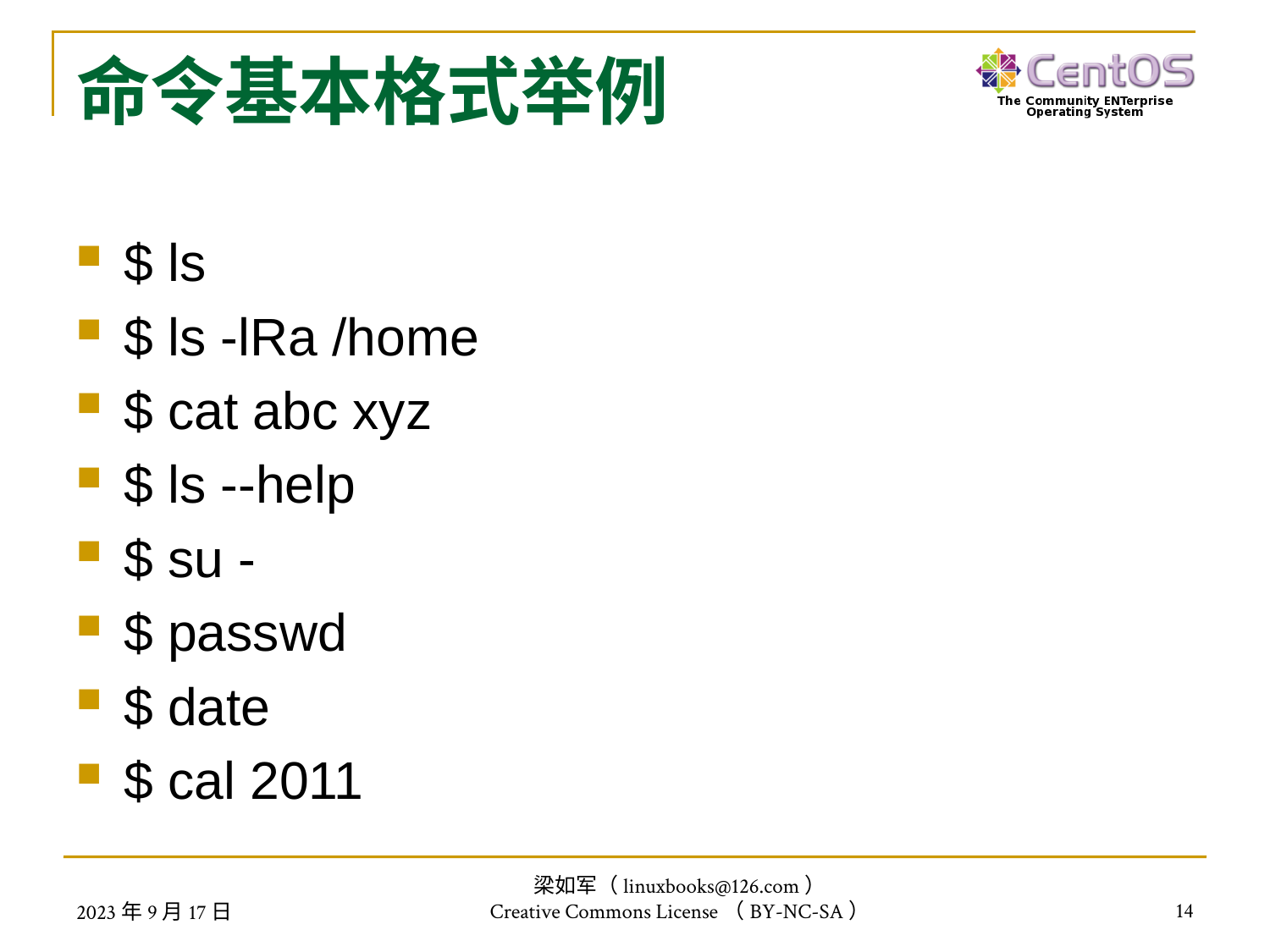

# 命令基本格式举例
$ ls
$ ls -lRa /home
$ cat abc xyz
$ ls --help
$ su -
$ passwd
$ date
$ cal 2011
梁如军（linuxbooks@126.com）
Creative Commons License（BY-NC-SA）
2023年9月17日
14